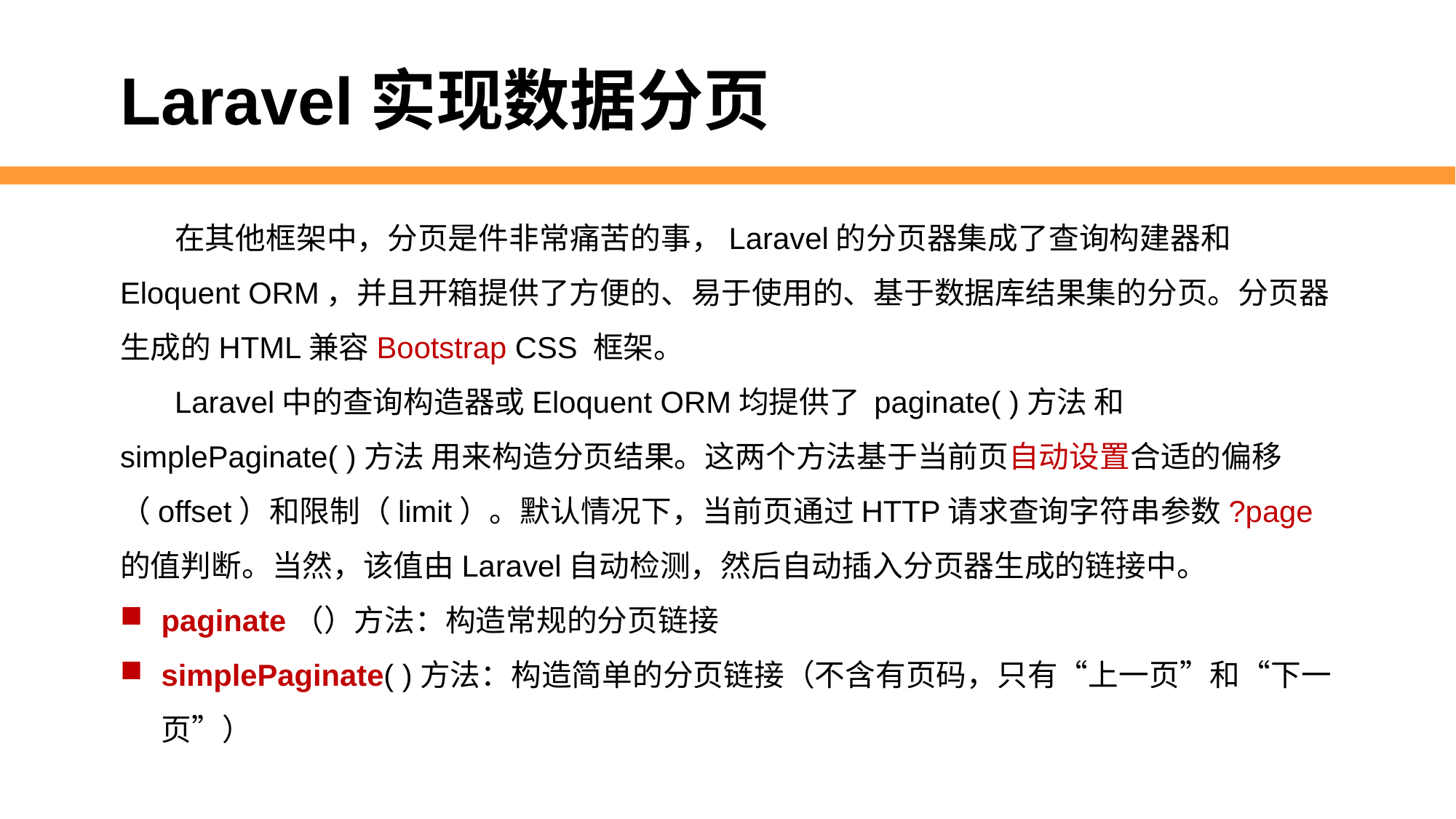

Laravel实现数据分页
在其他框架中，分页是件非常痛苦的事，Laravel的分页器集成了查询构建器和Eloquent ORM，并且开箱提供了方便的、易于使用的、基于数据库结果集的分页。分页器生成的HTML兼容Bootstrap CSS 框架。
Laravel中的查询构造器或Eloquent ORM均提供了 paginate( )方法 和 simplePaginate( )方法 用来构造分页结果。这两个方法基于当前页自动设置合适的偏移（offset）和限制（limit）。默认情况下，当前页通过HTTP请求查询字符串参数?page的值判断。当然，该值由Laravel自动检测，然后自动插入分页器生成的链接中。
paginate（）方法：构造常规的分页链接
simplePaginate( )方法：构造简单的分页链接（不含有页码，只有“上一页”和“下一页”）